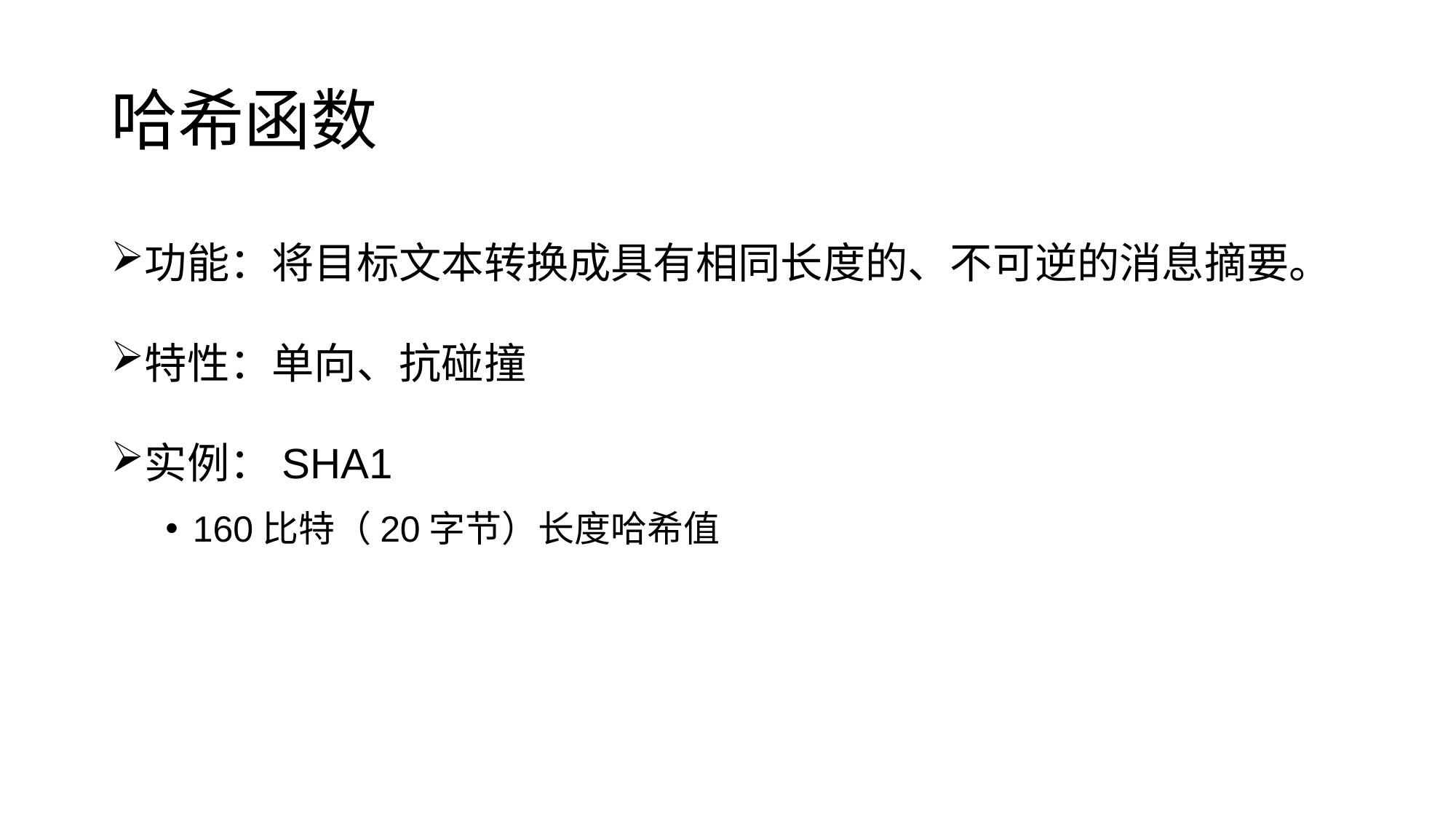

# 哈希函数
功能：将目标文本转换成具有相同长度的、不可逆的消息摘要。
特性：单向、抗碰撞
实例：SHA1
160比特（20字节）长度哈希值